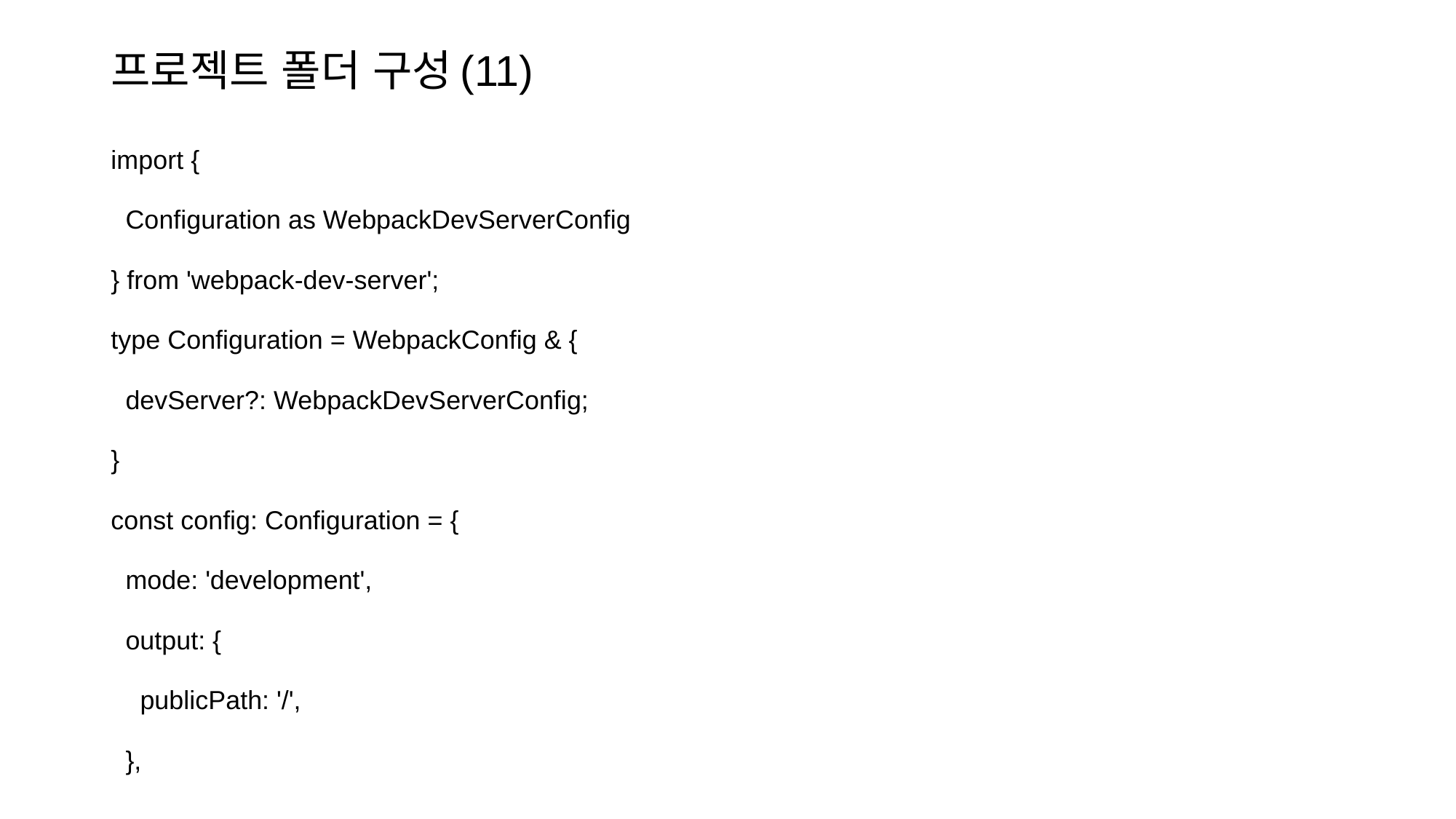

# 프로젝트 폴더 구성(11)
import {
  Configuration as WebpackDevServerConfig
} from 'webpack-dev-server';
type Configuration = WebpackConfig & {
  devServer?: WebpackDevServerConfig;
}
const config: Configuration = {
  mode: 'development',
  output: {
    publicPath: '/',
  },